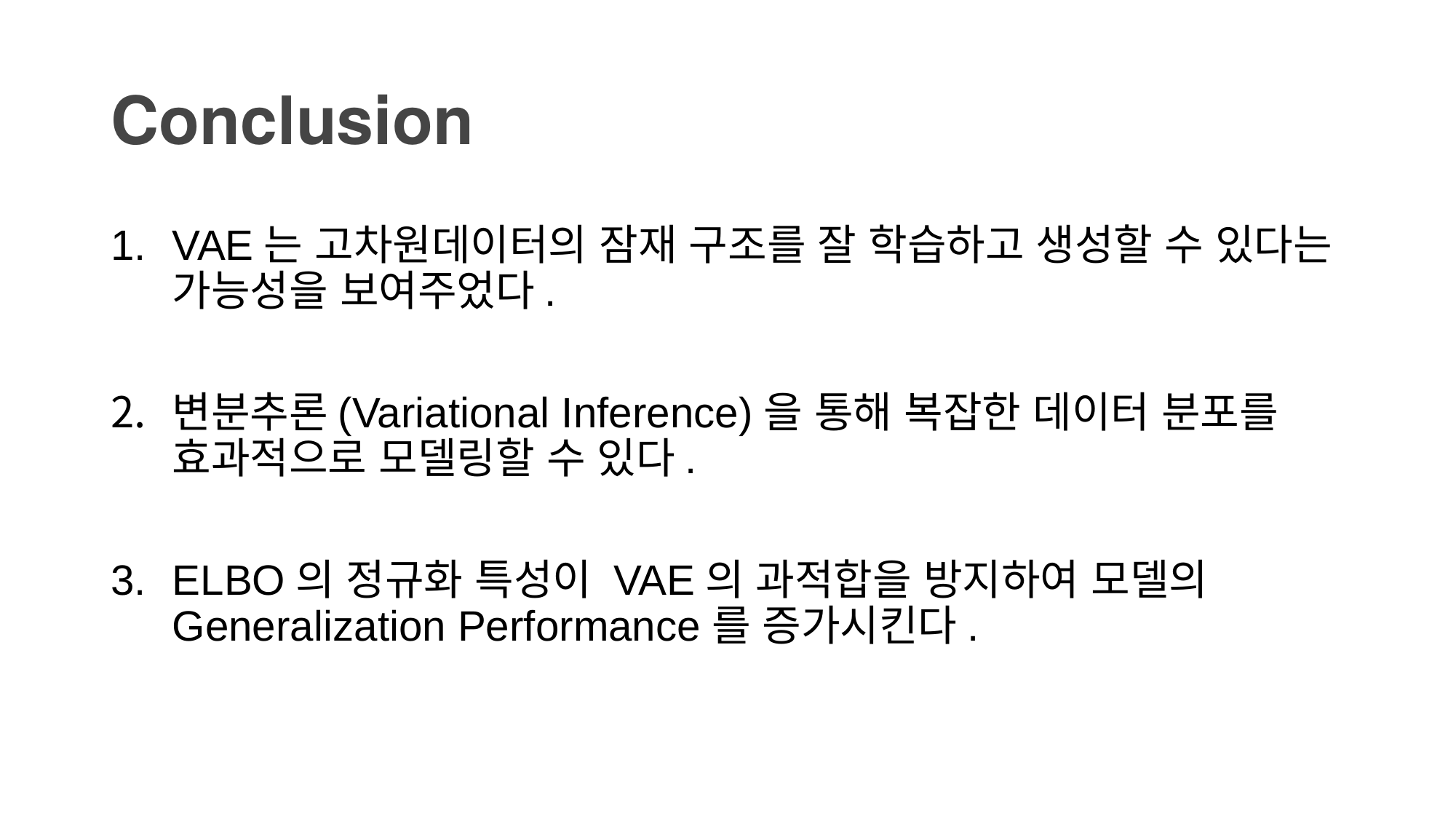

# Conclusion
VAE는 고차원데이터의 잠재 구조를 잘 학습하고 생성할 수 있다는 가능성을 보여주었다.

변분추론(Variational Inference)을 통해 복잡한 데이터 분포를 효과적으로 모델링할 수 있다.

ELBO의 정규화 특성이 VAE의 과적합을 방지하여 모델의 Generalization Performance를 증가시킨다.